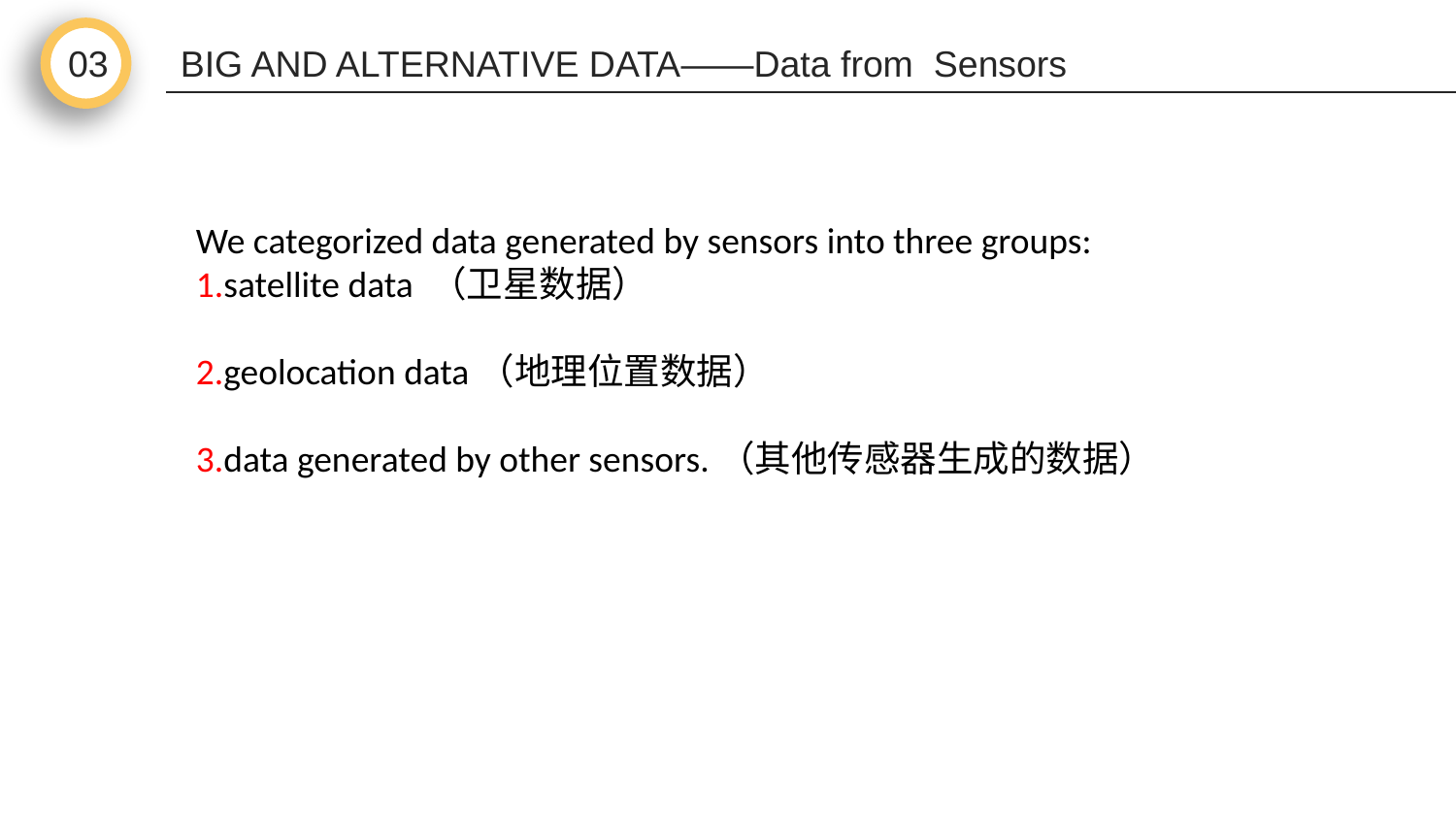

03
BIG AND ALTERNATIVE DATA——Data from  Sensors

We categorized data generated by sensors into three groups:
1.satellite data （卫星数据）

2.geolocation data（地理位置数据）

3.data generated by other sensors.（其他传感器生成的数据）